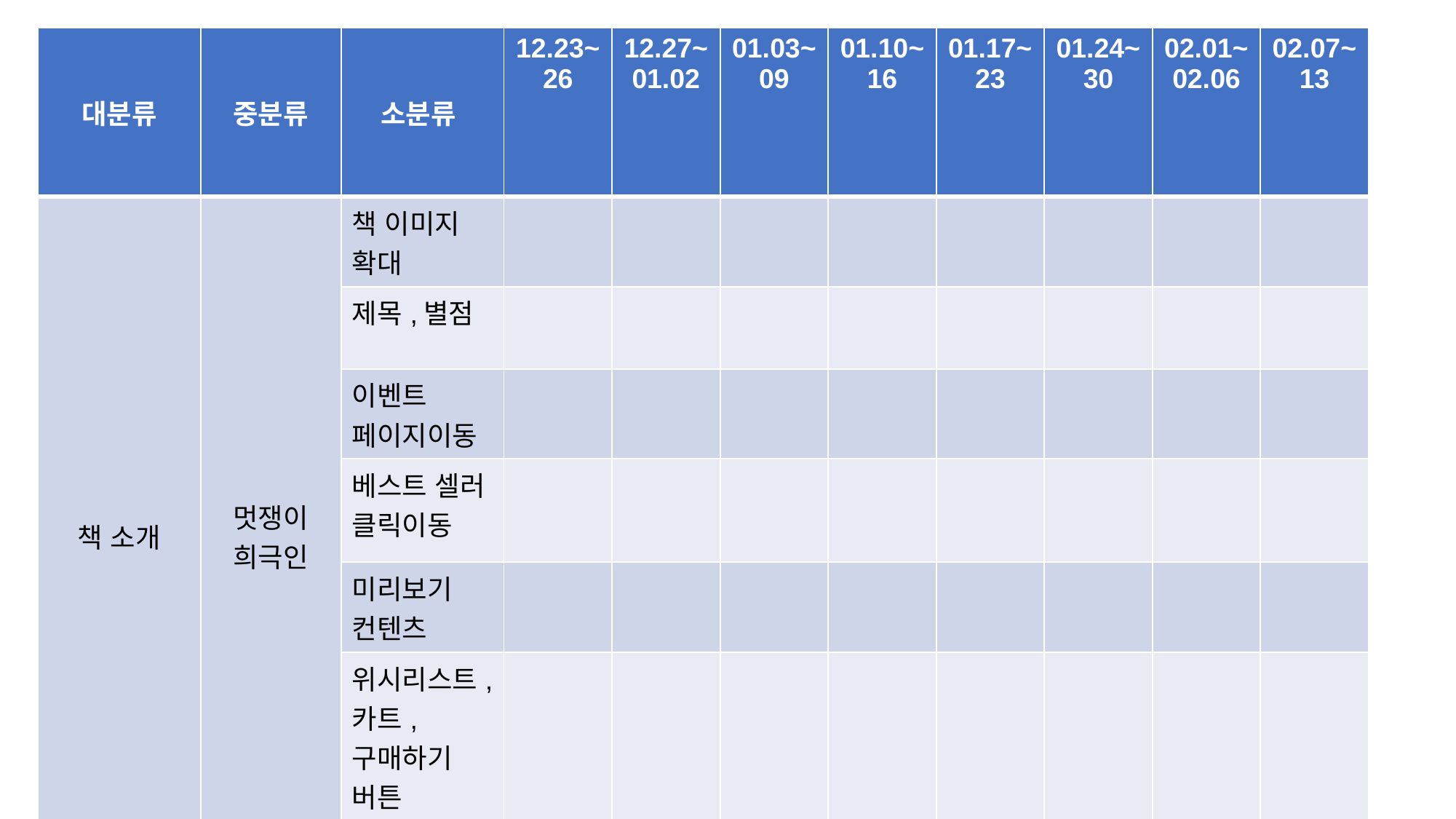

| 대분류​ | 중분류​ | 소분류 ​ | 12.23~26​ | 12.27~01.02​ ​ | 01.03~09​ ​ | 01.10~16​ ​ | 01.17~23​ | 01.24~30​ | 02.01~02.06​ | 02.07~13​ |
| --- | --- | --- | --- | --- | --- | --- | --- | --- | --- | --- |
| 책 소개​ | 멋쟁이 희극인 | 책 이미지 확대​ | ​ | ​ | ​ | ​ | ​ | ​ | ​ | ​ |
|  |  | 제목,별점 | ​ | ​ | ​ | ​ | ​ | ​ | ​ | ​ |
|  |  | 이벤트 페이지이동​ | ​ | ​ | ​ | ​ | ​ | ​ | ​ | ​ |
|  |  | 베스트 셀러 클릭이동​ | ​ | ​ | ​ | ​ | ​ | ​ | ​ | ​ |
|  |  | 미리보기 컨텐츠 ​ | ​ | ​ | ​ | ​ | ​ | ​ | ​ | ​ |
|  |  | 위시리스트,카트,구매하기 버튼 | ​ | ​ | ​ | ​ | ​ | ​ | ​ | ​ |
|  |  | 책 정보​ | ​ | ​ | ​ | ​ | ​ | ​ | ​ | ​ |